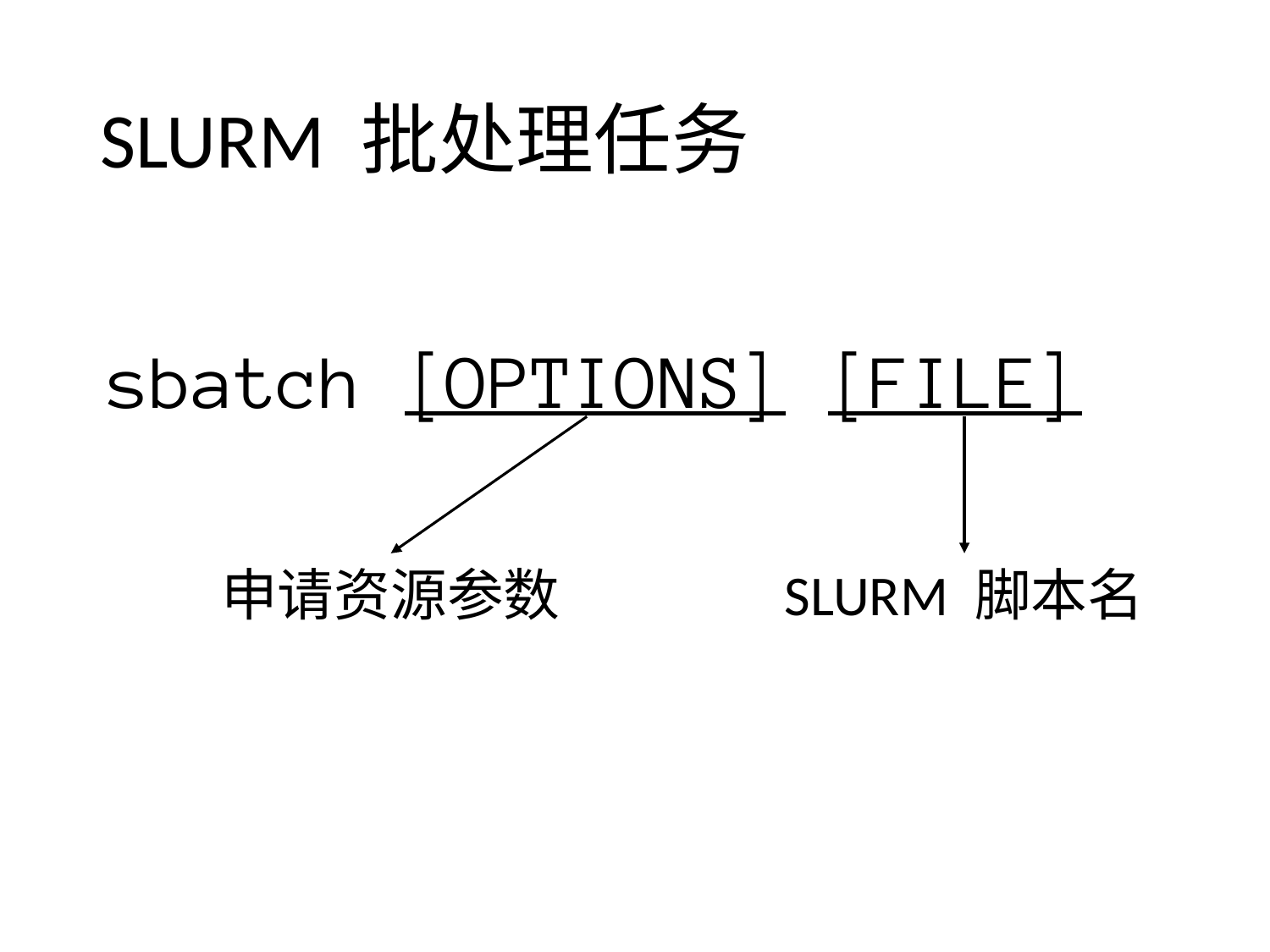

# SLURM 批处理任务
sbatch [OPTIONS] [FILE]
SLURM 脚本名
申请资源参数